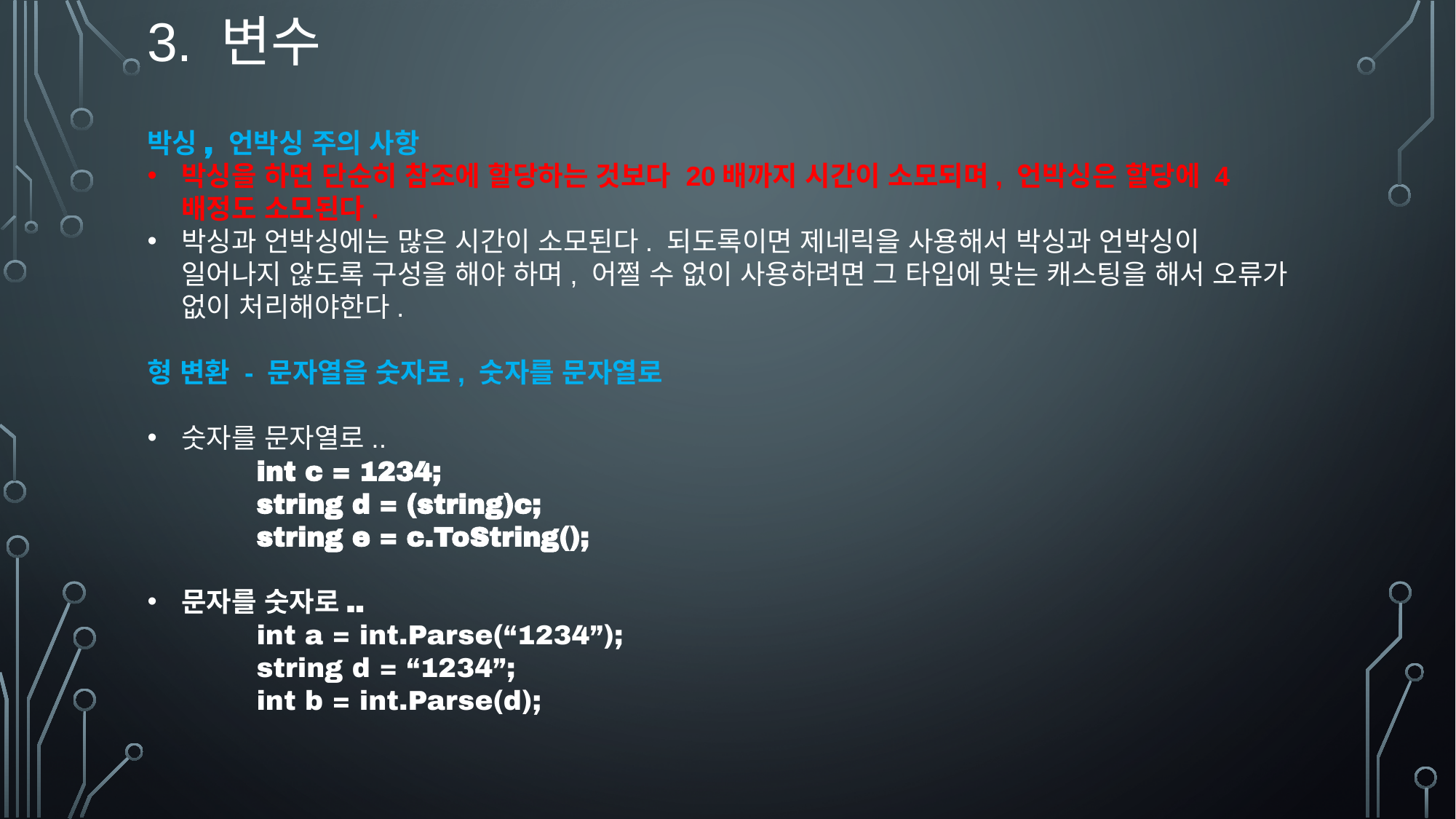

# 3. 변수
박싱, 언박싱 주의 사항
박싱을 하면 단순히 참조에 할당하는 것보다 20배까지 시간이 소모되며, 언박싱은 할당에 4배정도 소모된다.
박싱과 언박싱에는 많은 시간이 소모된다. 되도록이면 제네릭을 사용해서 박싱과 언박싱이 일어나지 않도록 구성을 해야 하며, 어쩔 수 없이 사용하려면 그 타입에 맞는 캐스팅을 해서 오류가 없이 처리해야한다.

형 변환 - 문자열을 숫자로, 숫자를 문자열로

숫자를 문자열로..
	int c = 1234;
	string d = (string)c;
	string e = c.ToString();

문자를 숫자로..
	int a = int.Parse(“1234”);
	string d = “1234”;
	int b = int.Parse(d);